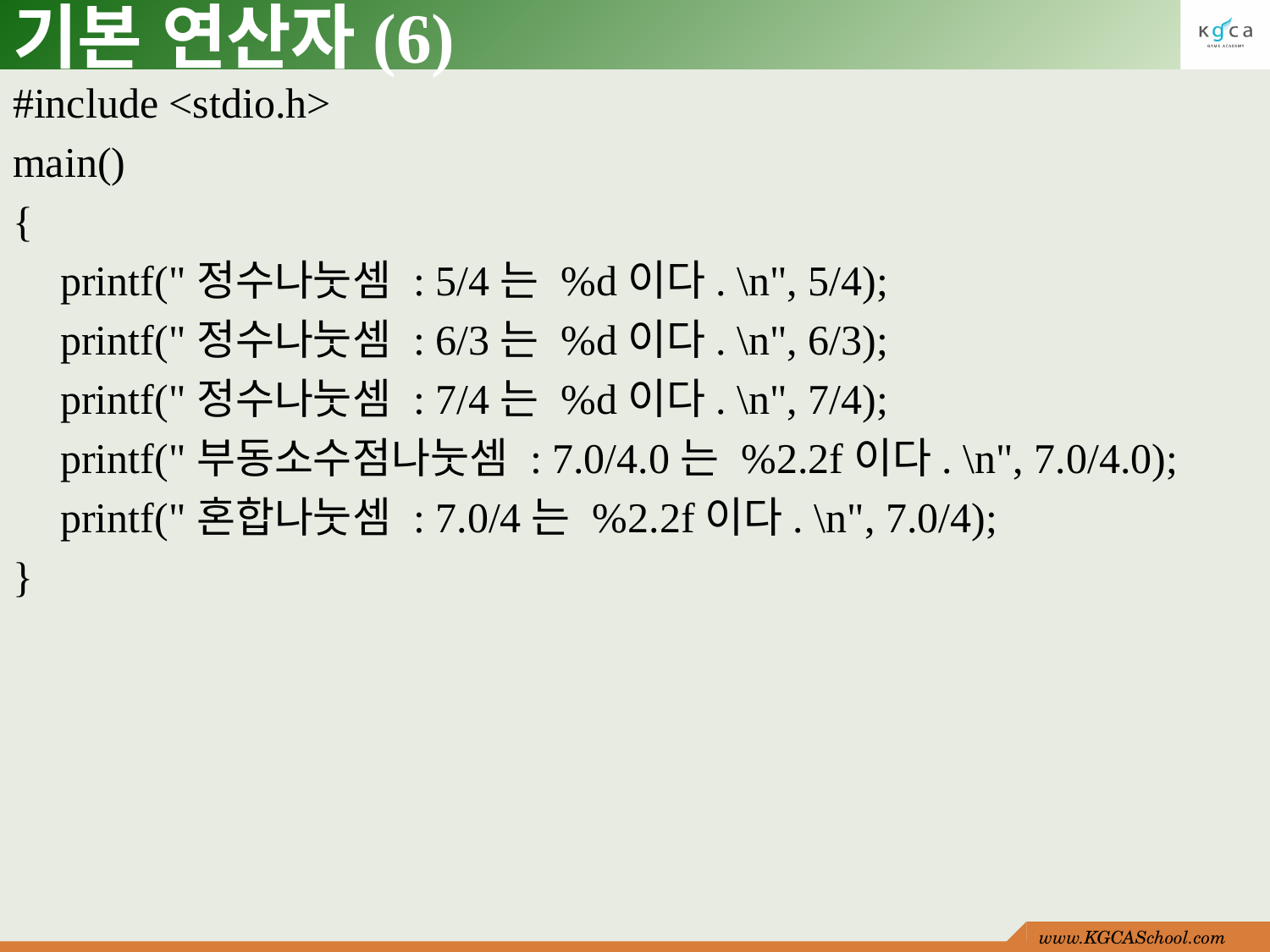

# 기본 연산자(6)
#include <stdio.h>
main()
{
	printf("정수나눗셈 : 5/4는 %d이다. \n", 5/4);
	printf("정수나눗셈 : 6/3는 %d이다. \n", 6/3);
	printf("정수나눗셈 : 7/4는 %d이다. \n", 7/4);
	printf("부동소수점나눗셈 : 7.0/4.0는 %2.2f이다. \n", 7.0/4.0);
	printf("혼합나눗셈 : 7.0/4는 %2.2f이다. \n", 7.0/4);
}